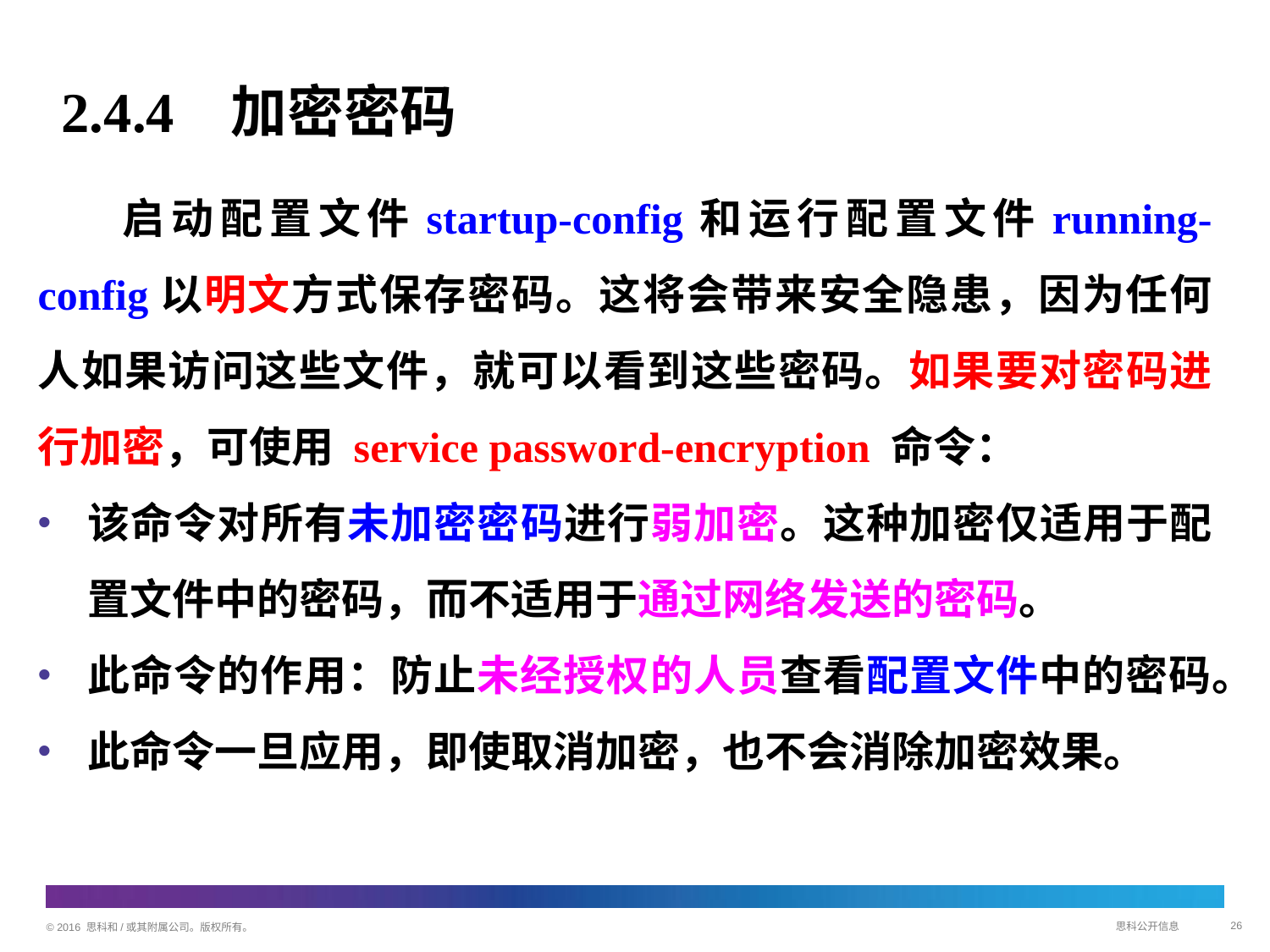

# 2.4.4   加密密码
启动配置文件startup-config和运行配置文件running-config以明文方式保存密码。这将会带来安全隐患，因为任何人如果访问这些文件，就可以看到这些密码。如果要对密码进行加密，可使用 service password-encryption 命令：
该命令对所有未加密密码进行弱加密。这种加密仅适用于配置文件中的密码，而不适用于通过网络发送的密码。
此命令的作用：防止未经授权的人员查看配置文件中的密码。
此命令一旦应用，即使取消加密，也不会消除加密效果。